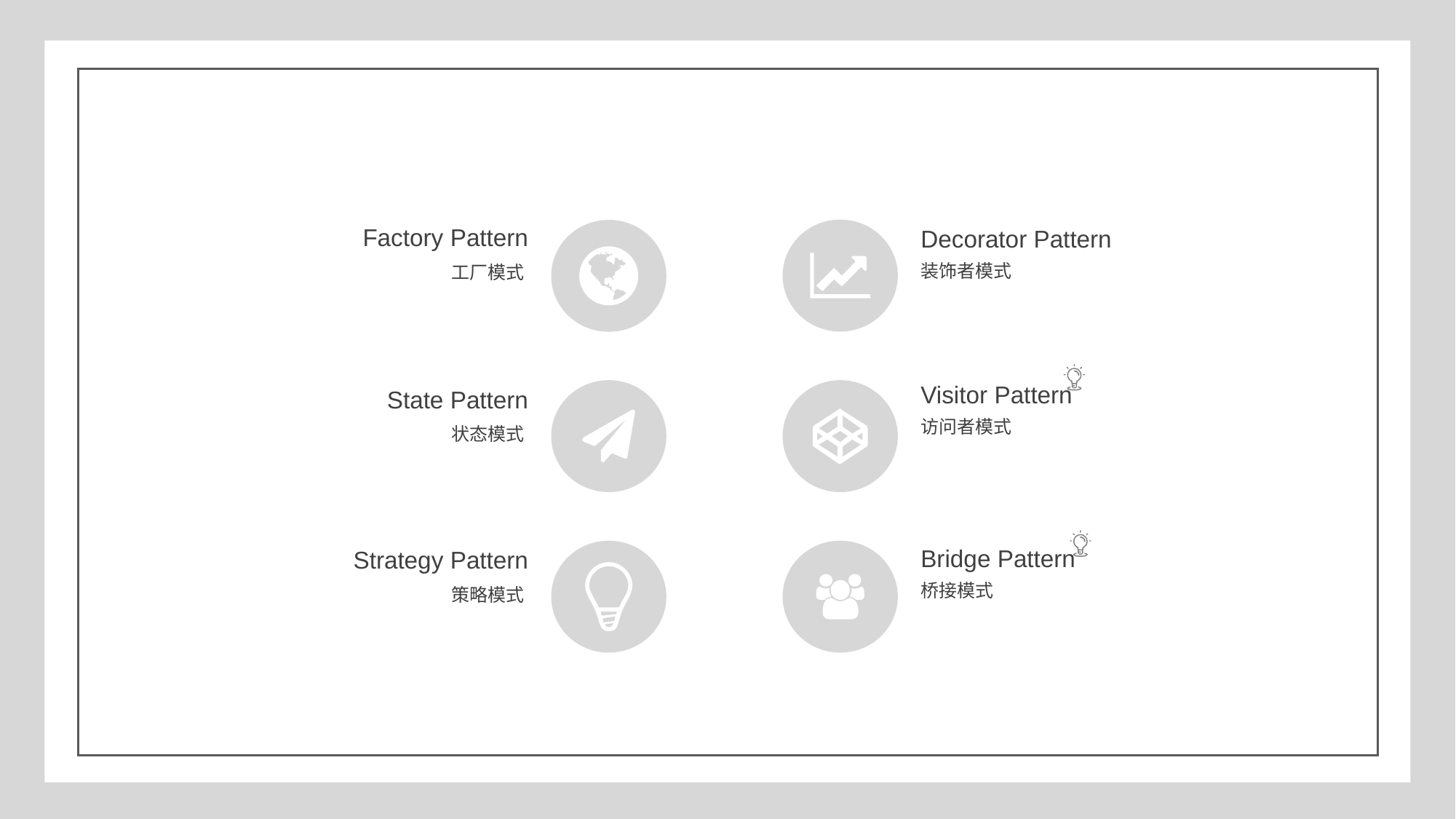

Factory Pattern
工厂模式

Decorator Pattern
装饰者模式

Visitor Pattern
访问者模式

State Pattern
状态模式

Strategy Pattern
策略模式

Bridge Pattern
桥接模式